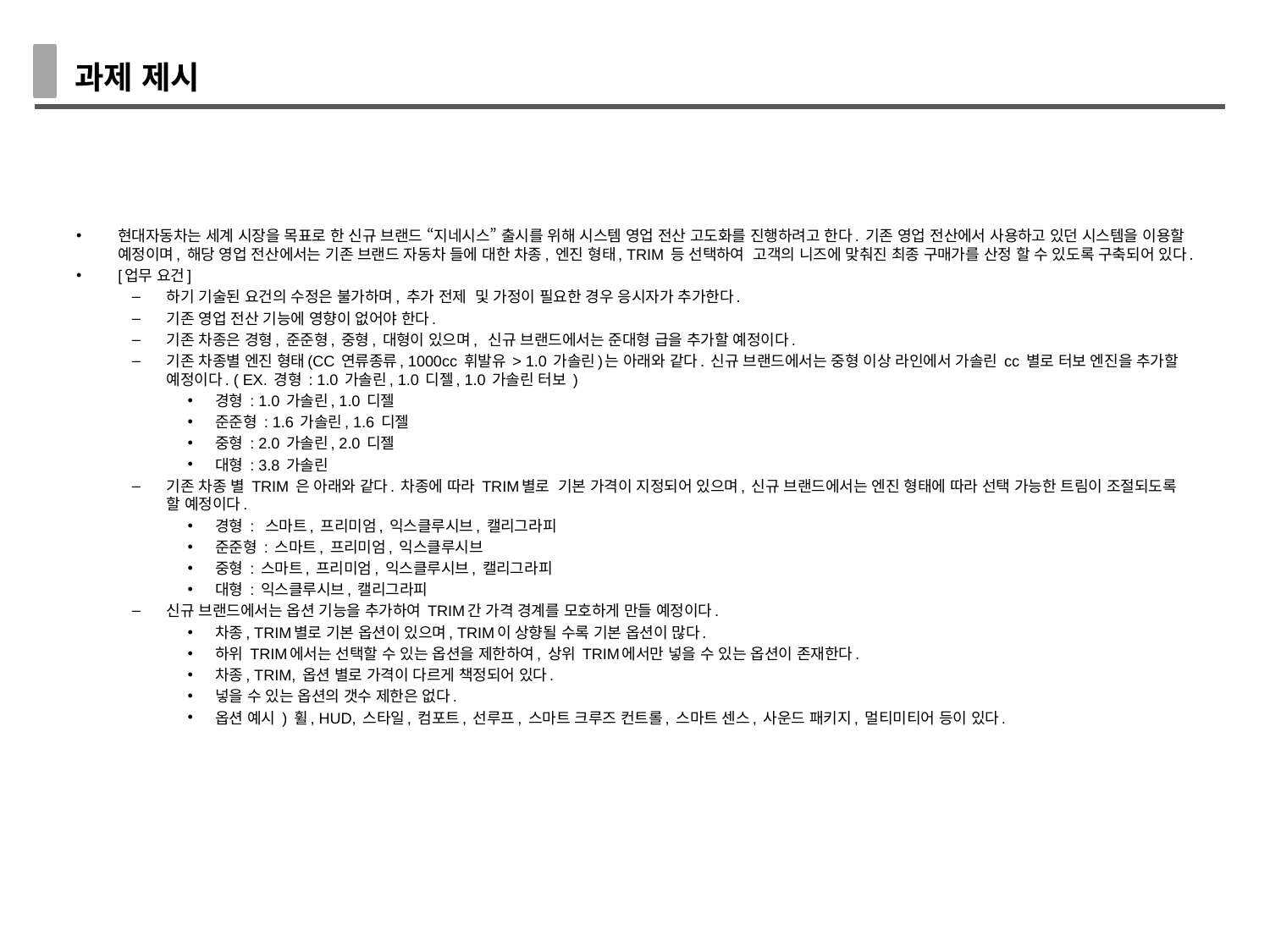

과제 제시
현대자동차는 세계 시장을 목표로 한 신규 브랜드 “지네시스” 출시를 위해 시스템 영업 전산 고도화를 진행하려고 한다. 기존 영업 전산에서 사용하고 있던 시스템을 이용할 예정이며, 해당 영업 전산에서는 기존 브랜드 자동차 들에 대한 차종, 엔진 형태, TRIM 등 선택하여  고객의 니즈에 맞춰진 최종 구매가를 산정 할 수 있도록 구축되어 있다.
[업무 요건]
하기 기술된 요건의 수정은 불가하며, 추가 전제  및 가정이 필요한 경우 응시자가 추가한다.
기존 영업 전산 기능에 영향이 없어야 한다.
기존 차종은 경형, 준준형, 중형, 대형이 있으며,  신규 브랜드에서는 준대형 급을 추가할 예정이다.
기존 차종별 엔진 형태(CC 연류종류, 1000cc 휘발유 > 1.0 가솔린)는 아래와 같다. 신규 브랜드에서는 중형 이상 라인에서 가솔린 cc 별로 터보 엔진을 추가할 예정이다. ( EX. 경형 : 1.0 가솔린, 1.0 디젤, 1.0 가솔린 터보 )
경형 : 1.0 가솔린, 1.0 디젤
준준형 : 1.6 가솔린, 1.6 디젤
중형 : 2.0 가솔린, 2.0 디젤
대형 : 3.8 가솔린
기존 차종 별 TRIM 은 아래와 같다. 차종에 따라 TRIM별로  기본 가격이 지정되어 있으며, 신규 브랜드에서는 엔진 형태에 따라 선택 가능한 트림이 조절되도록 할 예정이다.
경형 :  스마트, 프리미엄, 익스클루시브, 캘리그라피
준준형 : 스마트, 프리미엄, 익스클루시브
중형 : 스마트, 프리미엄, 익스클루시브, 캘리그라피
대형 : 익스클루시브, 캘리그라피
신규 브랜드에서는 옵션 기능을 추가하여 TRIM간 가격 경계를 모호하게 만들 예정이다.
차종, TRIM별로 기본 옵션이 있으며, TRIM이 상향될 수록 기본 옵션이 많다.
하위 TRIM에서는 선택할 수 있는 옵션을 제한하여, 상위 TRIM에서만 넣을 수 있는 옵션이 존재한다.
차종, TRIM, 옵션 별로 가격이 다르게 책정되어 있다.
넣을 수 있는 옵션의 갯수 제한은 없다.
옵션 예시 ) 휠, HUD, 스타일, 컴포트, 선루프, 스마트 크루즈 컨트롤, 스마트 센스, 사운드 패키지, 멀티미티어 등이 있다.